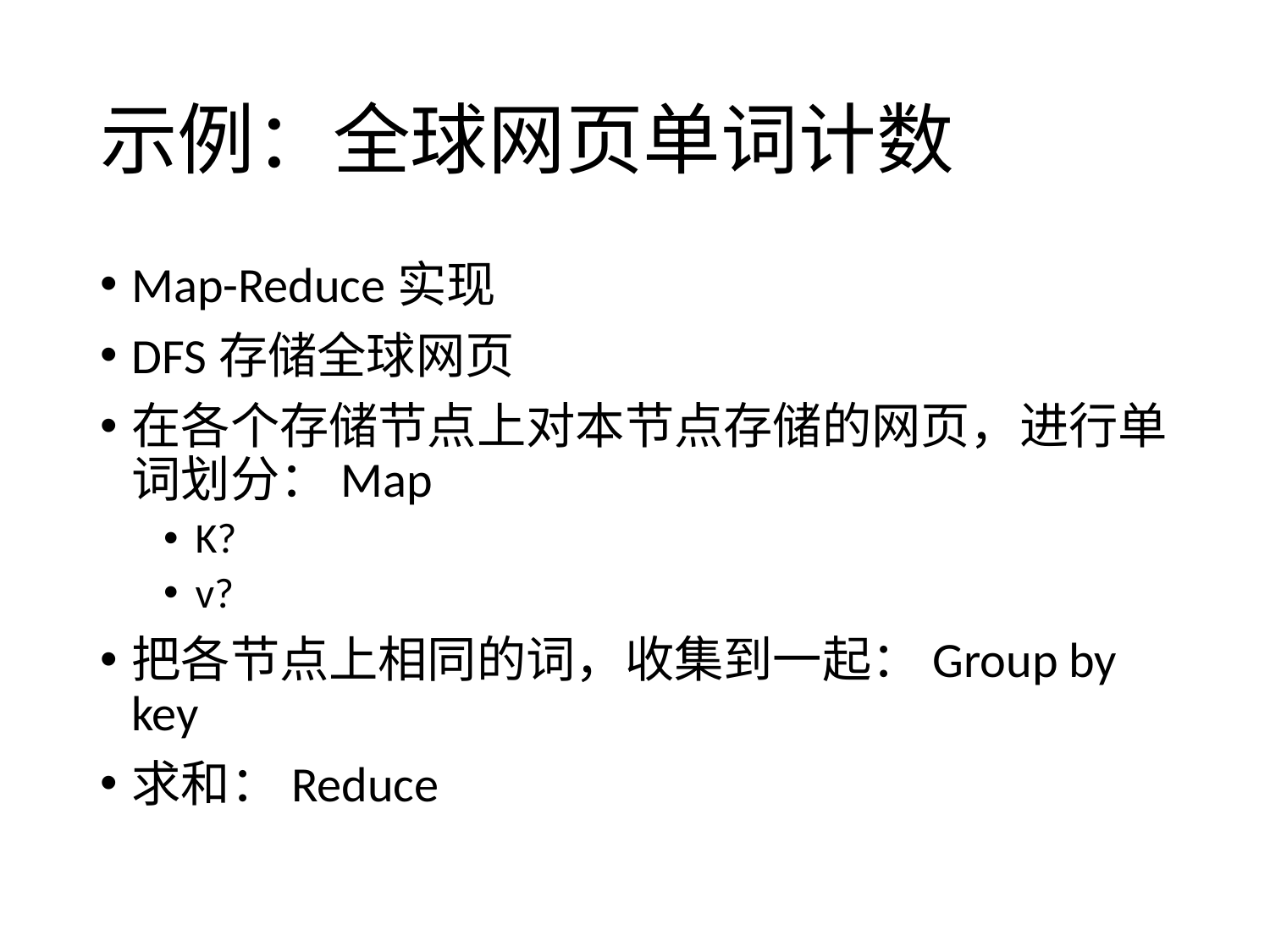

# 示例：全球网页单词计数
Map-Reduce实现
DFS存储全球网页
在各个存储节点上对本节点存储的网页，进行单词划分：Map
K?
v?
把各节点上相同的词，收集到一起：Group by key
求和：Reduce